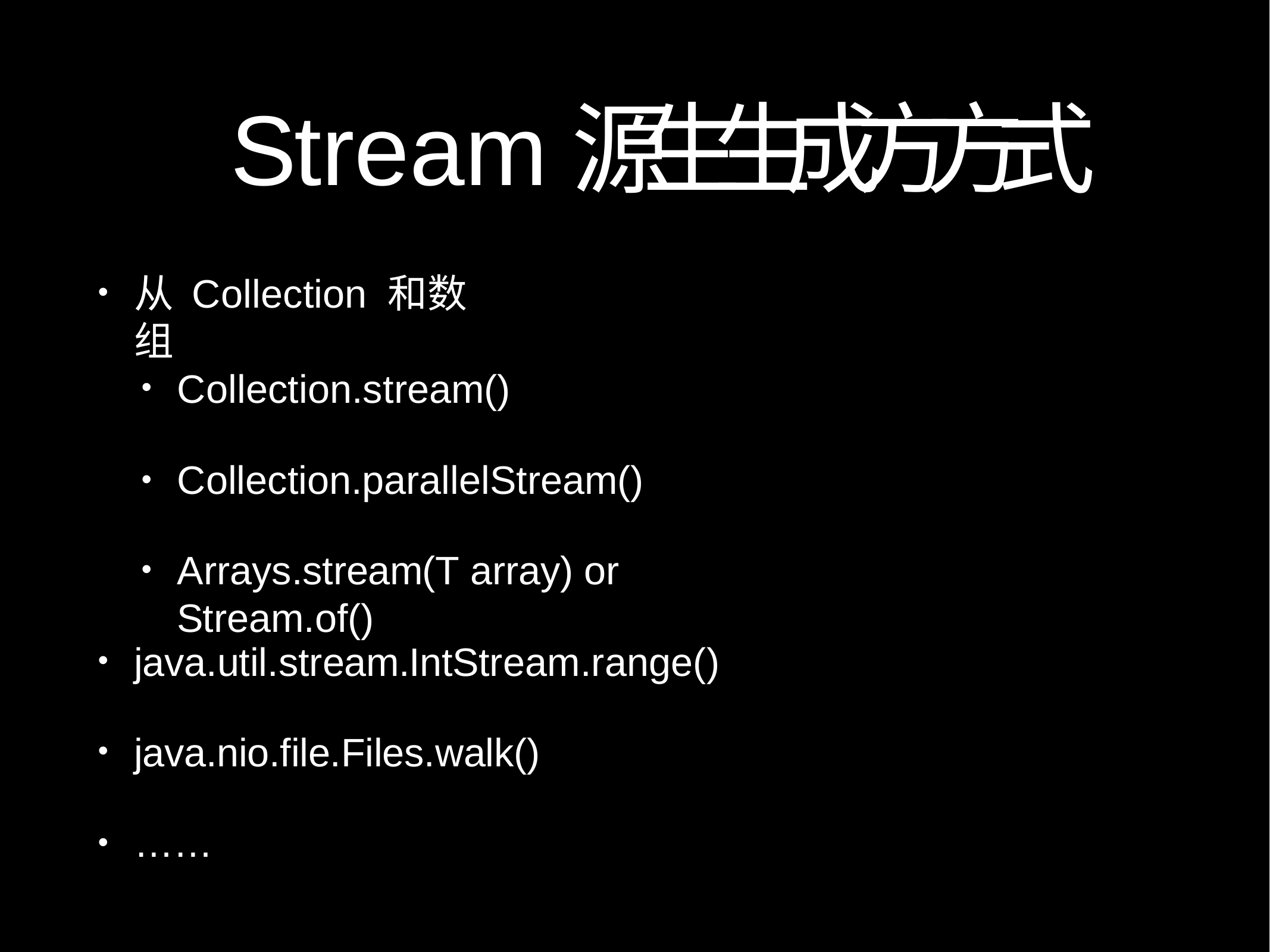

# Stream源⽣生成⽅方式
从 Collection 和数组
•
Collection.stream()
•
Collection.parallelStream()
•
Arrays.stream(T array) or Stream.of()
•
java.util.stream.IntStream.range()
•
java.nio.file.Files.walk()
•
……
•